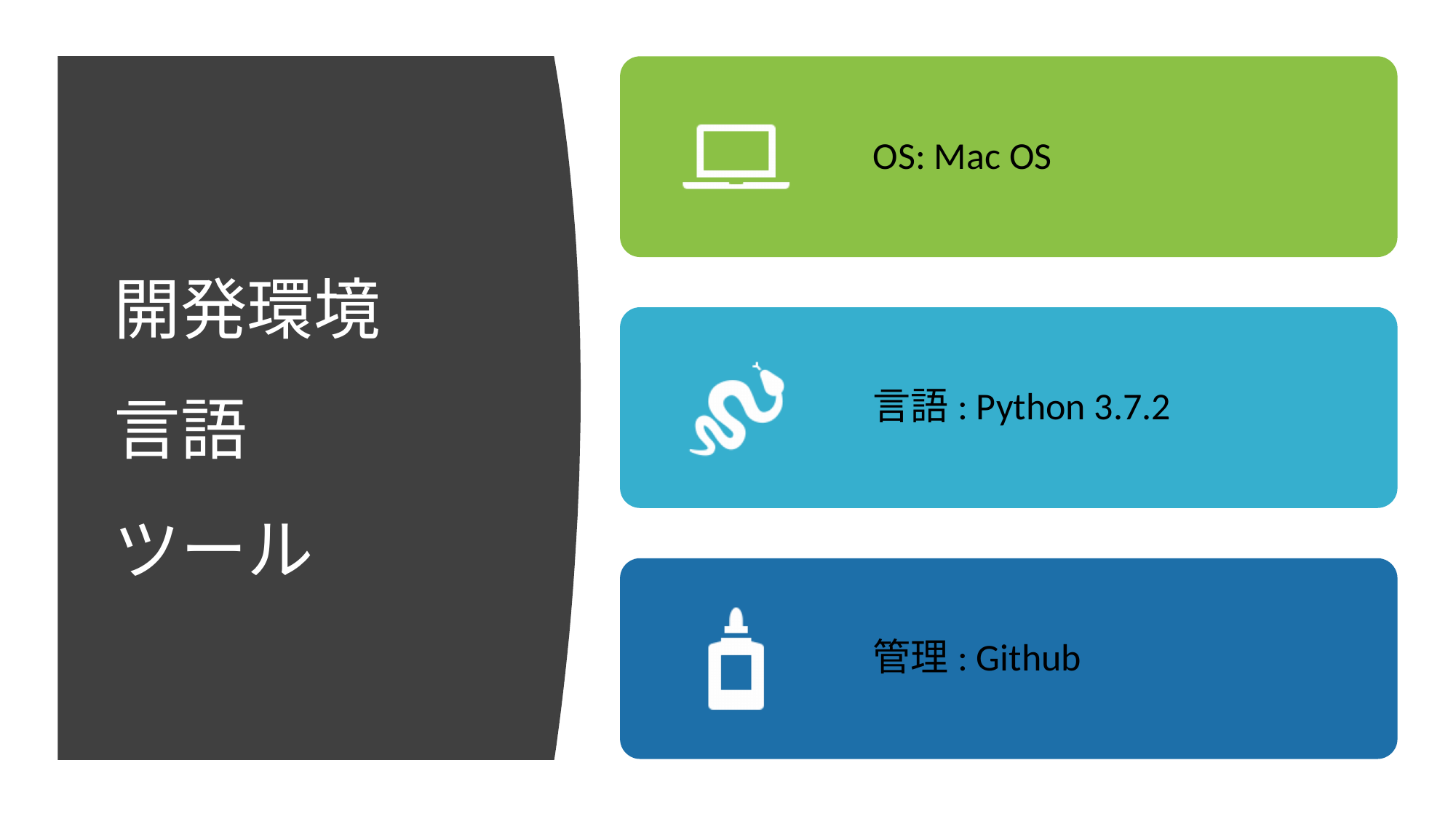

OS: Mac OS
言語: Python 3.7.2
管理: Github

# 開発環境 言語 ツール